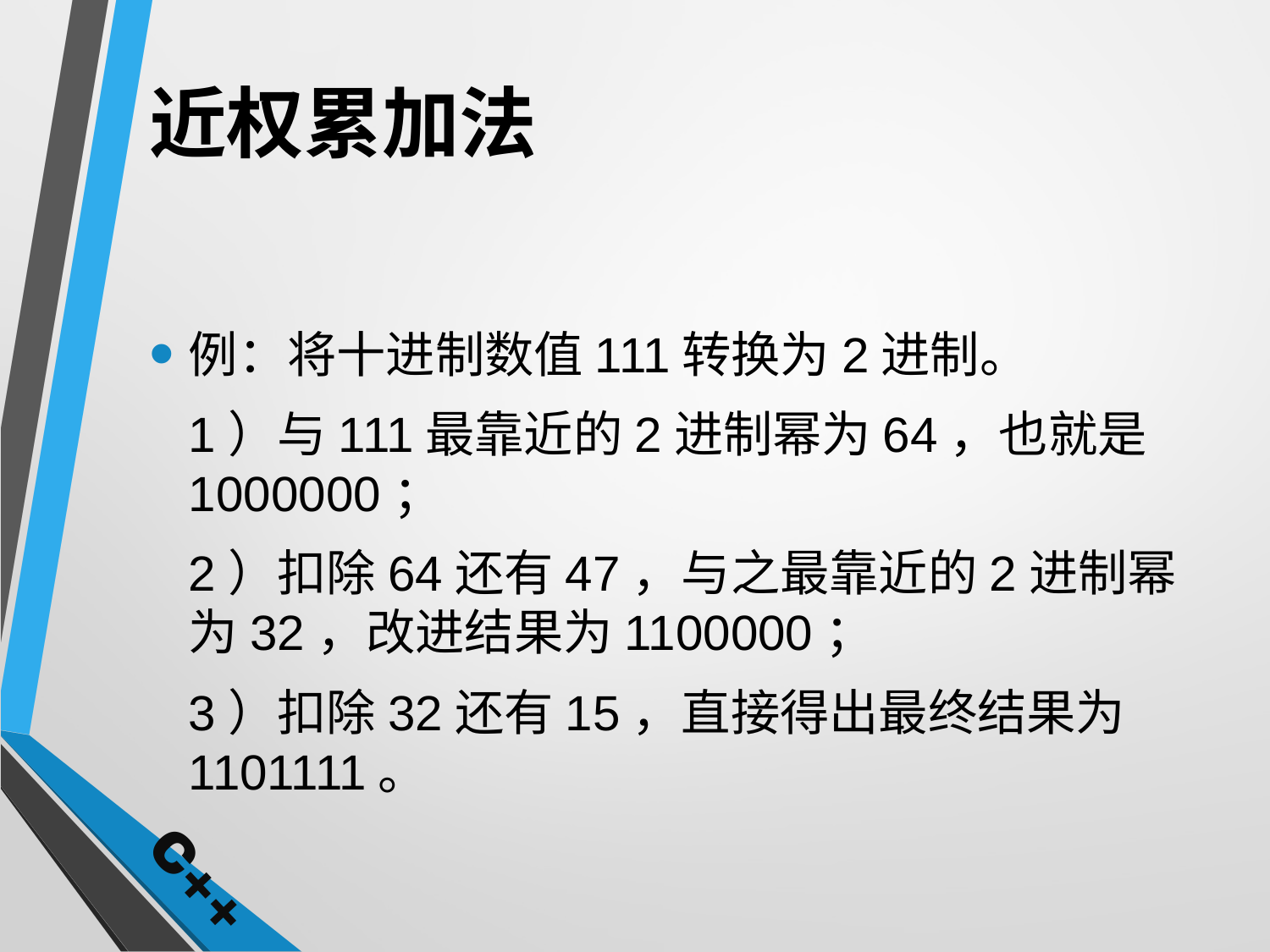

# 近权累加法
例：将十进制数值111转换为2进制。
	1）与111最靠近的2进制幂为64，也就是1000000；
	2）扣除64还有47，与之最靠近的2进制幂为32，改进结果为1100000；
	3）扣除32还有15，直接得出最终结果为1101111。